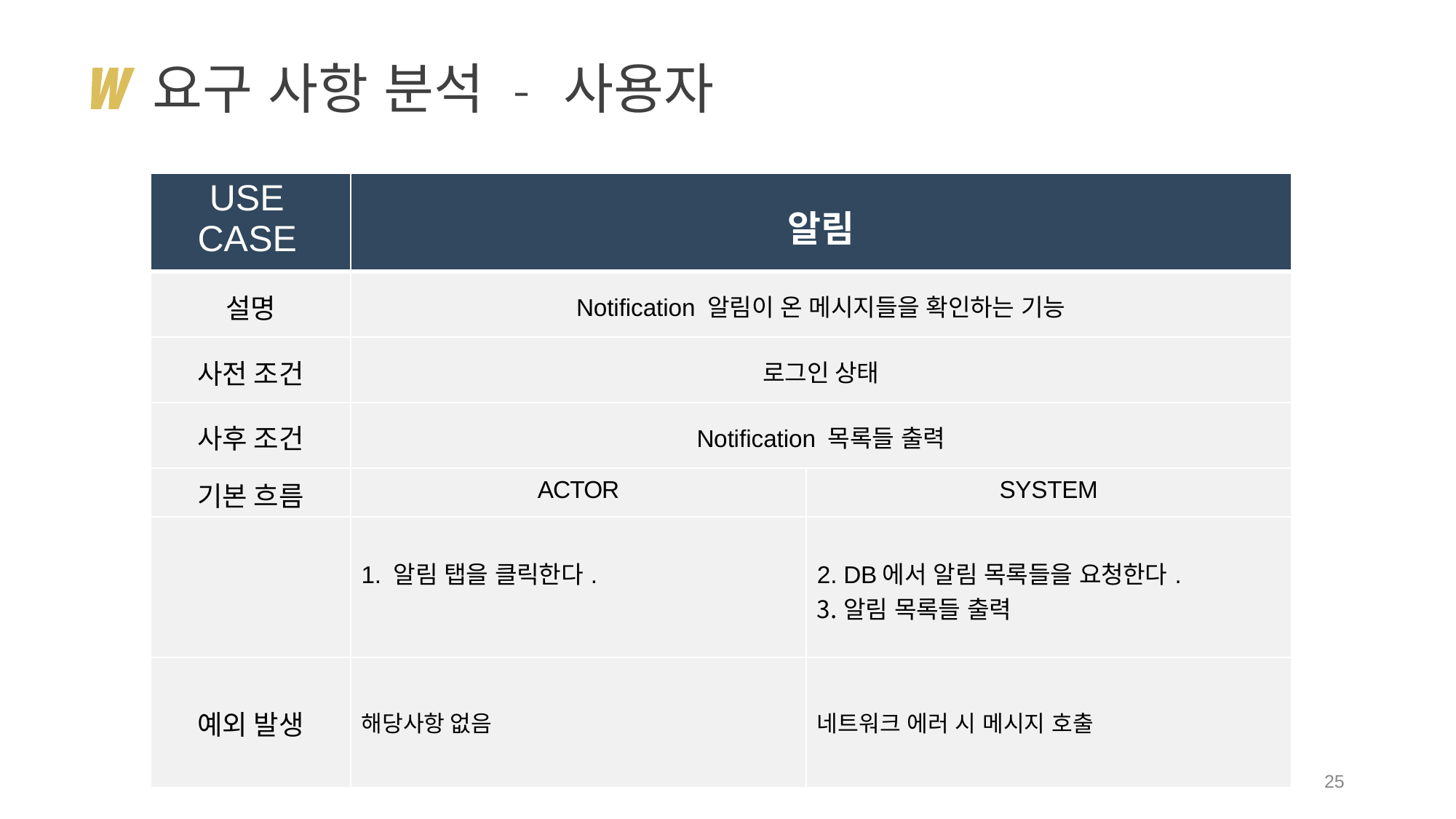

# 요구 사항 분석 - 사용자

| USE CASE | 알림 |  |
| --- | --- | --- |
| 설명 | Notification 알림이 온 메시지들을 확인하는 기능 |  |
| 사전 조건 | 로그인 상태 |  |
| 사후 조건 | Notification 목록들 출력 |  |
| 기본 흐름 | ACTOR | SYSTEM |
|  | 1. 알림 탭을 클릭한다. | DB에서 알림 목록들을 요청한다. 알림 목록들 출력 |
| 예외 발생 | 해당사항 없음 | 네트워크 에러 시 메시지 호출 |
25